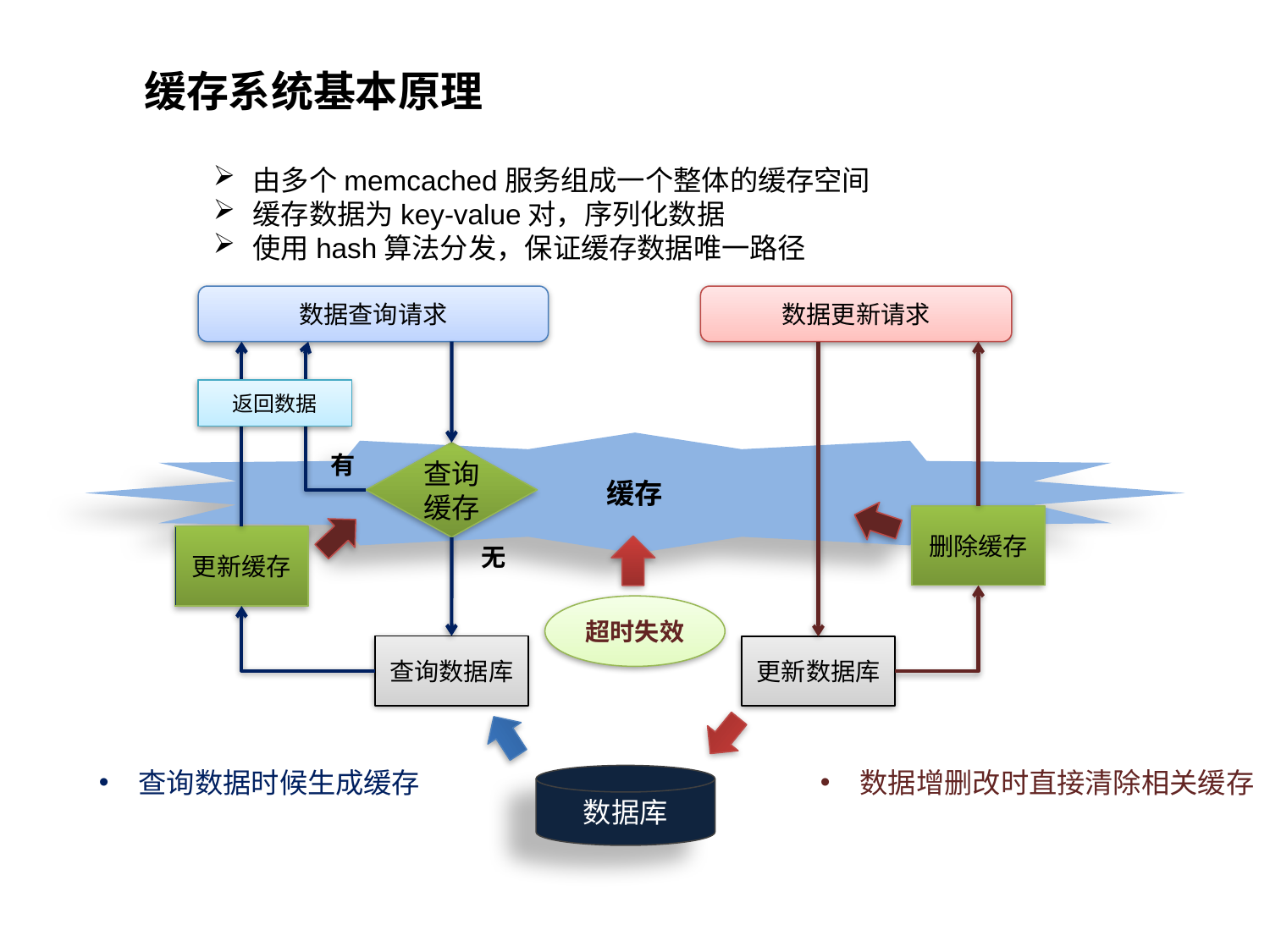

缓存系统基本原理
由多个memcached服务组成一个整体的缓存空间
缓存数据为key-value对，序列化数据
使用hash算法分发，保证缓存数据唯一路径
数据查询请求
数据更新请求
返回数据
缓存
查询缓存
有

删除缓存

更新缓存
无

超时失效
查询数据库
更新数据库

查询数据时候生成缓存
数据增删改时直接清除相关缓存
数据库